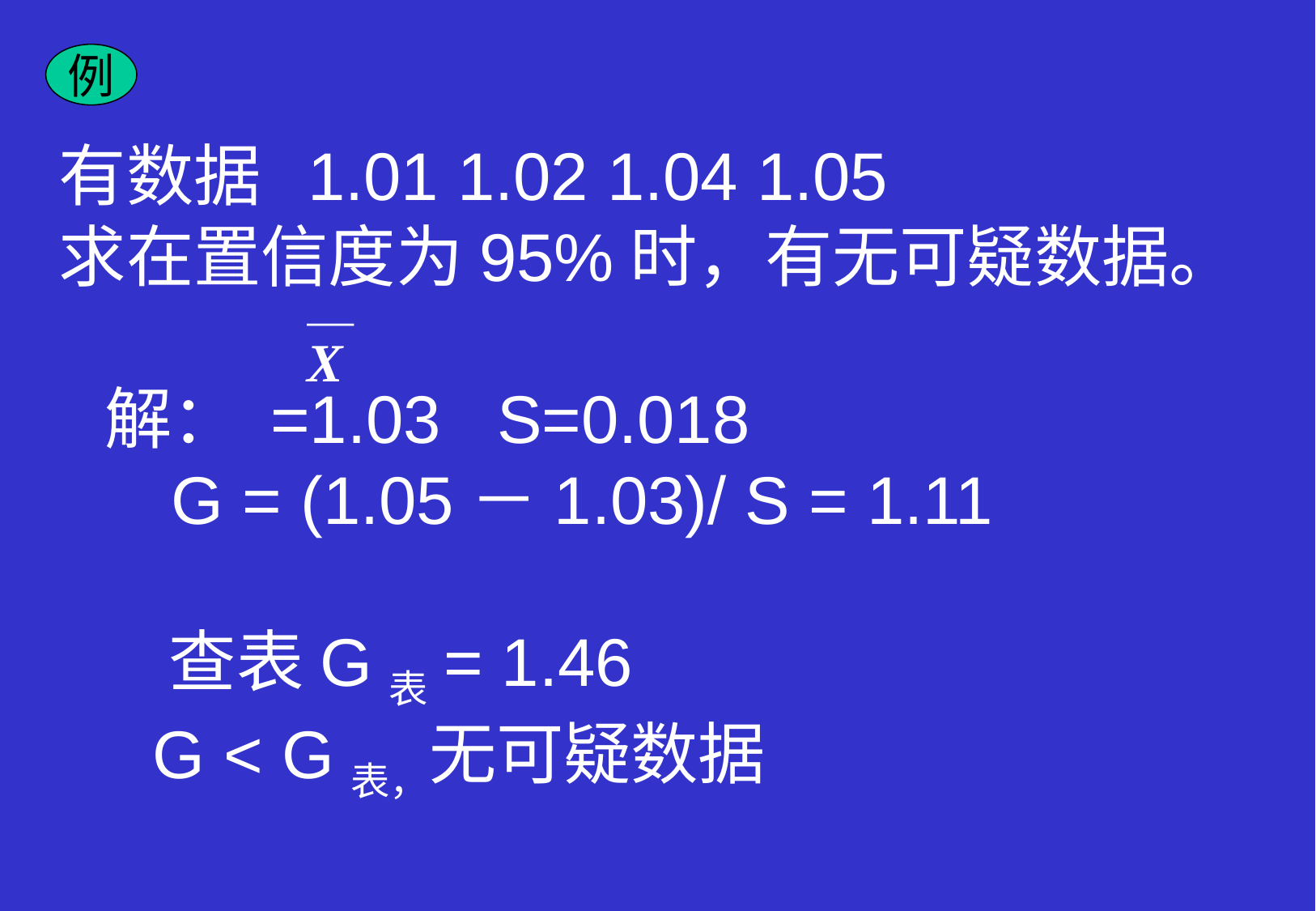

例
有数据  1.01 1.02 1.04 1.05
求在置信度为95%时，有无可疑数据。
   解： =1.03   S=0.018
      G = (1.05－1.03)/ S = 1.11
     查表G表= 1.46
     G < G表，无可疑数据
￣
X